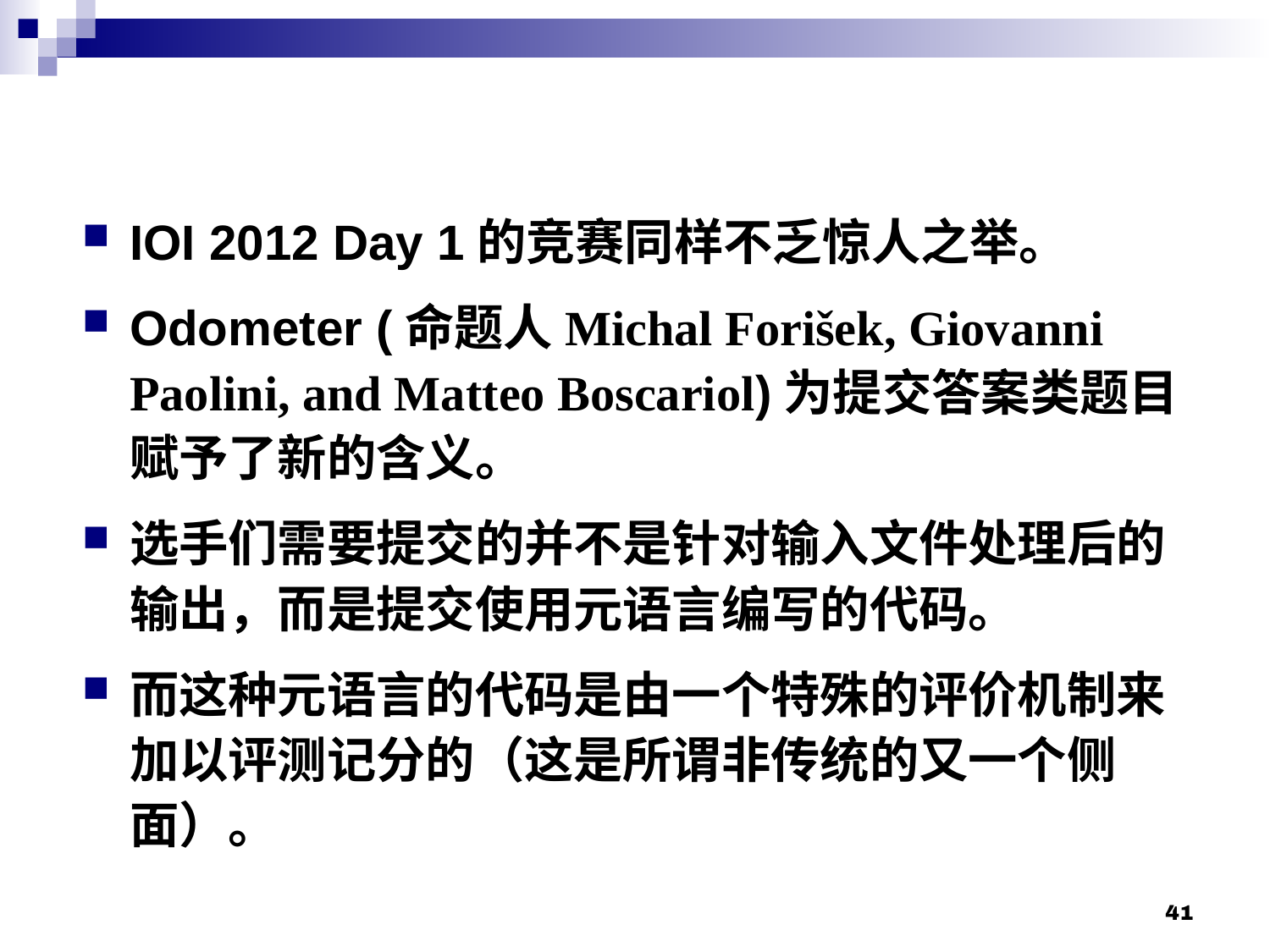

#
IOI 2012 Day 1的竞赛同样不乏惊人之举。
Odometer (命题人Michal Forišek, Giovanni Paolini, and Matteo Boscariol)为提交答案类题目赋予了新的含义。
选手们需要提交的并不是针对输入文件处理后的输出，而是提交使用元语言编写的代码。
而这种元语言的代码是由一个特殊的评价机制来加以评测记分的（这是所谓非传统的又一个侧面）。

41